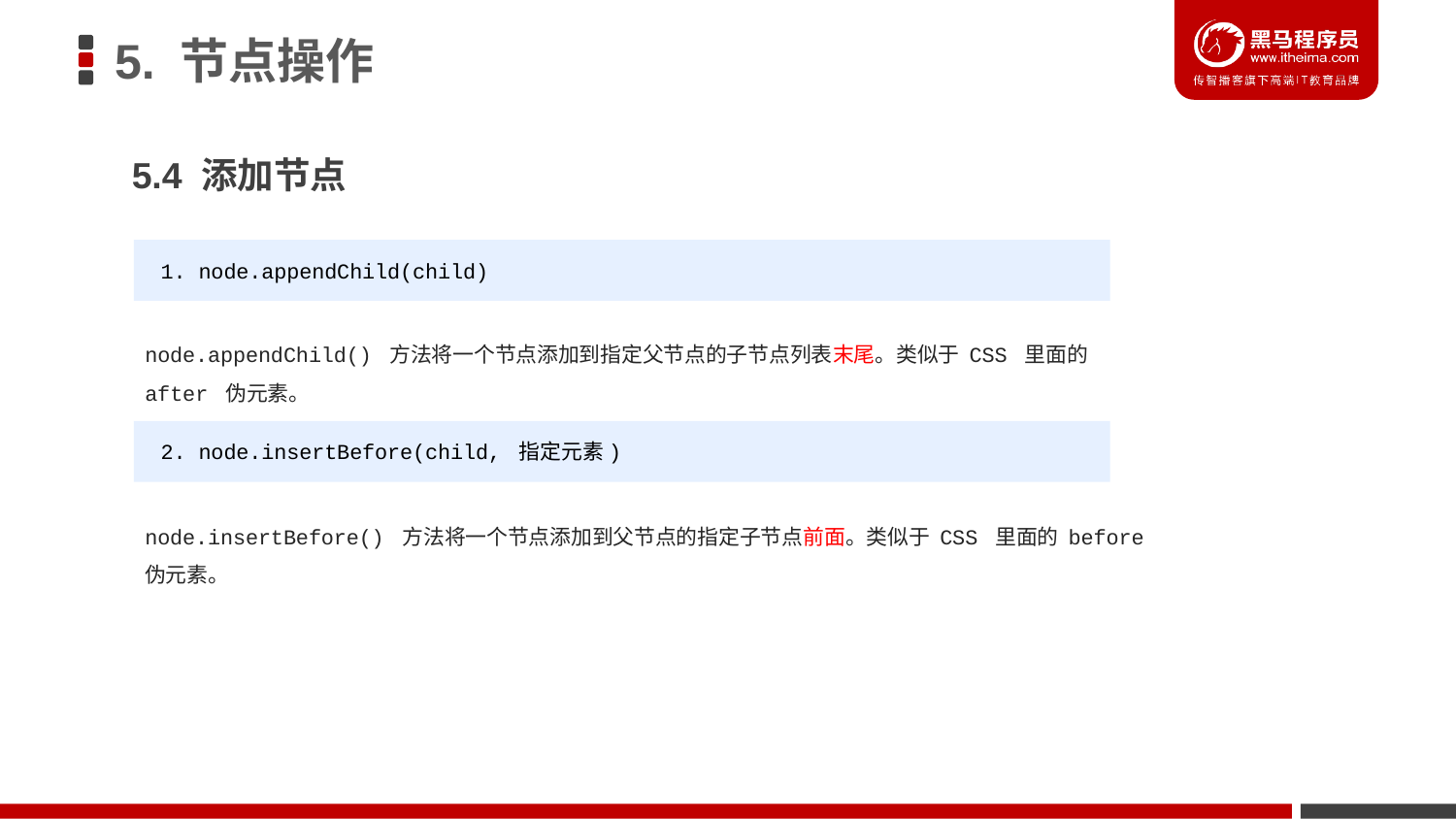

# 5. 节点操作
5.4 添加节点

 1. node.appendChild(child)
node.appendChild() 方法将一个节点添加到指定父节点的子节点列表末尾。类似于 CSS 里面的 after 伪元素。
 2. node.insertBefore(child, 指定元素)
node.insertBefore() 方法将一个节点添加到父节点的指定子节点前面。类似于 CSS 里面的 before 伪元素。